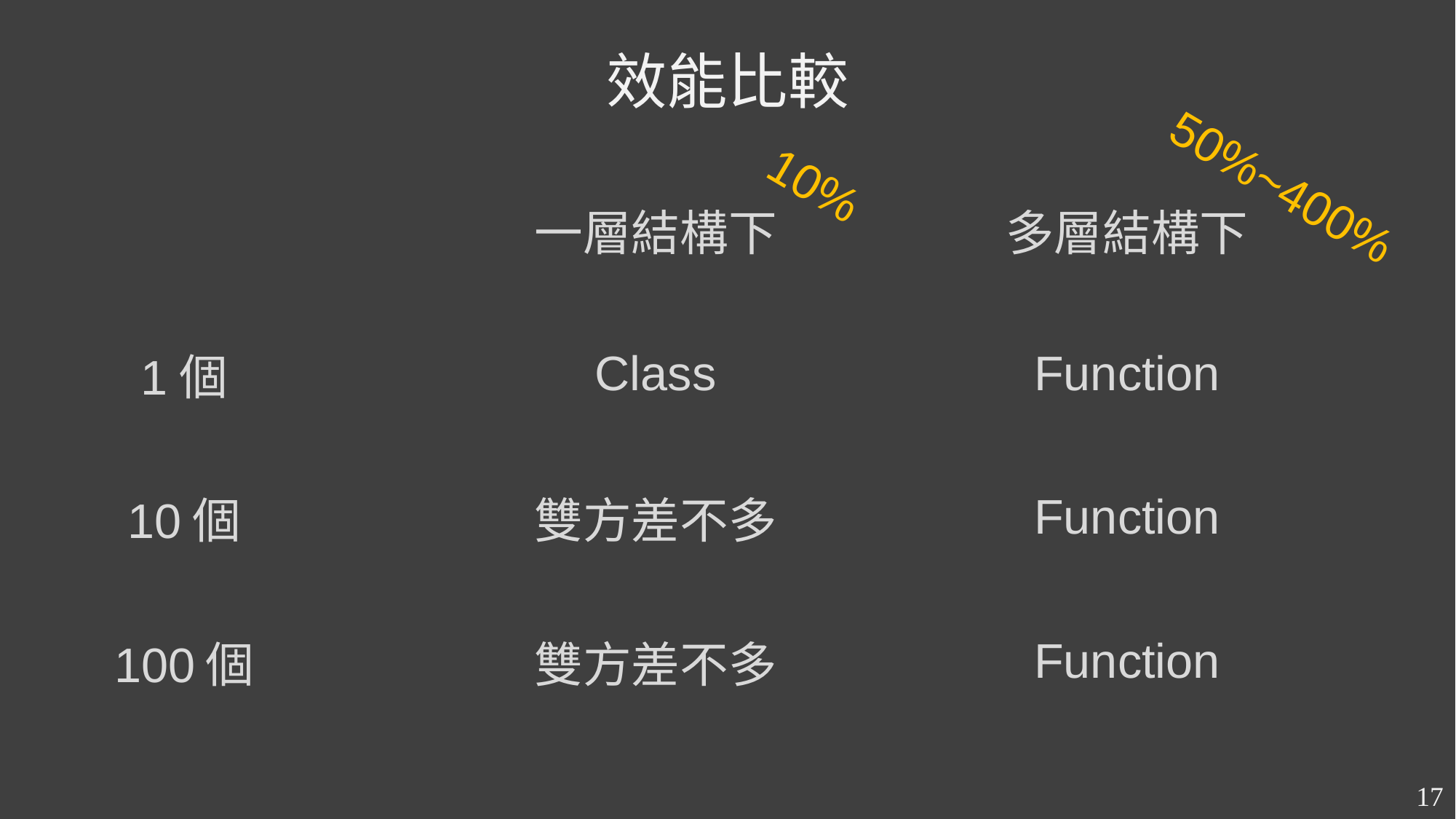

效能比較
10%
|  | 一層結構下 | 多層結構下 |
| --- | --- | --- |
| 1個 | Class | Function |
| 10個 | 雙方差不多 | Function |
| 100個 | 雙方差不多 | Function |
50%~400%
17